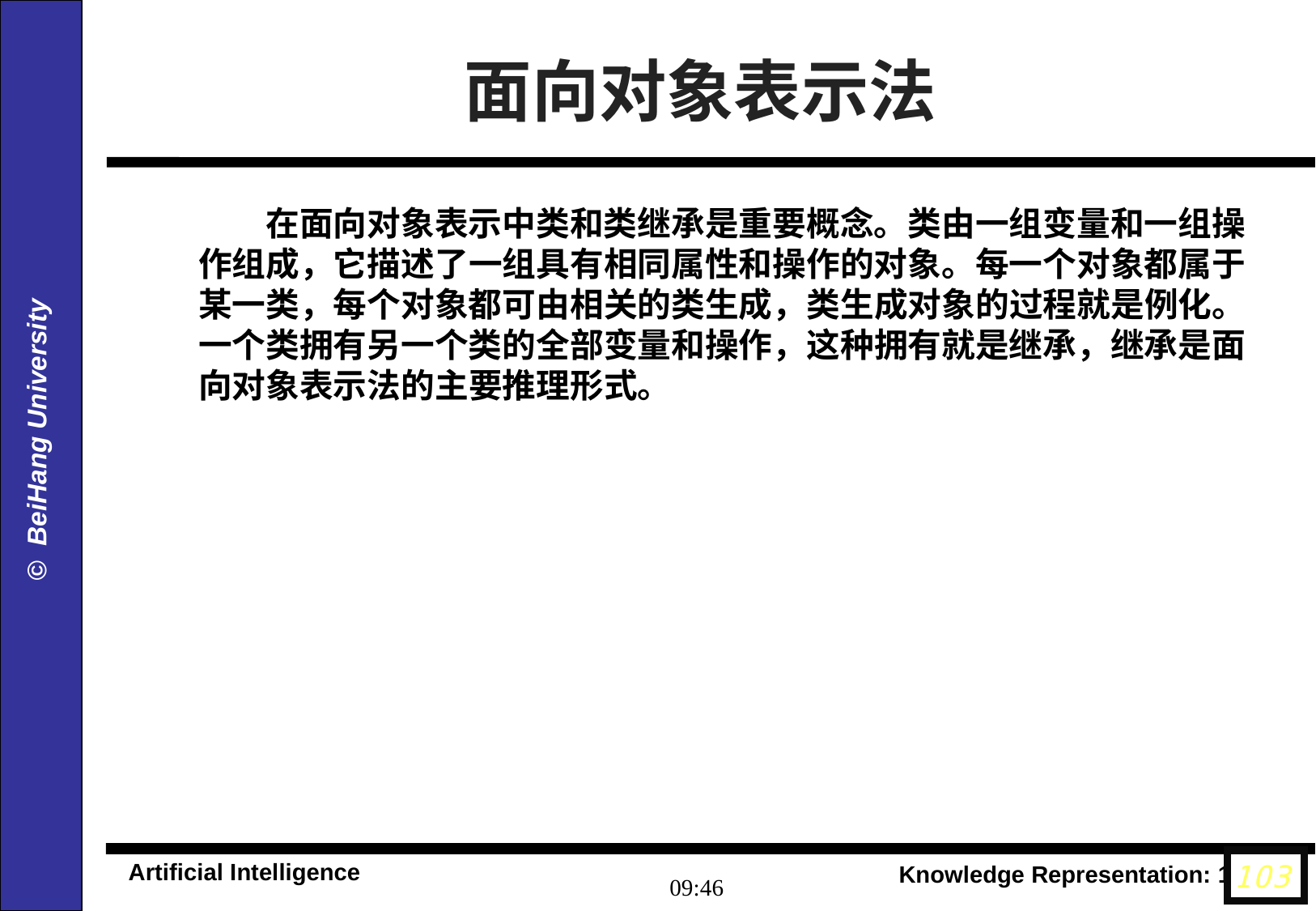

面向对象表示法
　　在面向对象表示中类和类继承是重要概念。类由一组变量和一组操作组成，它描述了一组具有相同属性和操作的对象。每一个对象都属于某一类，每个对象都可由相关的类生成，类生成对象的过程就是例化。一个类拥有另一个类的全部变量和操作，这种拥有就是继承，继承是面向对象表示法的主要推理形式。
103
09:46